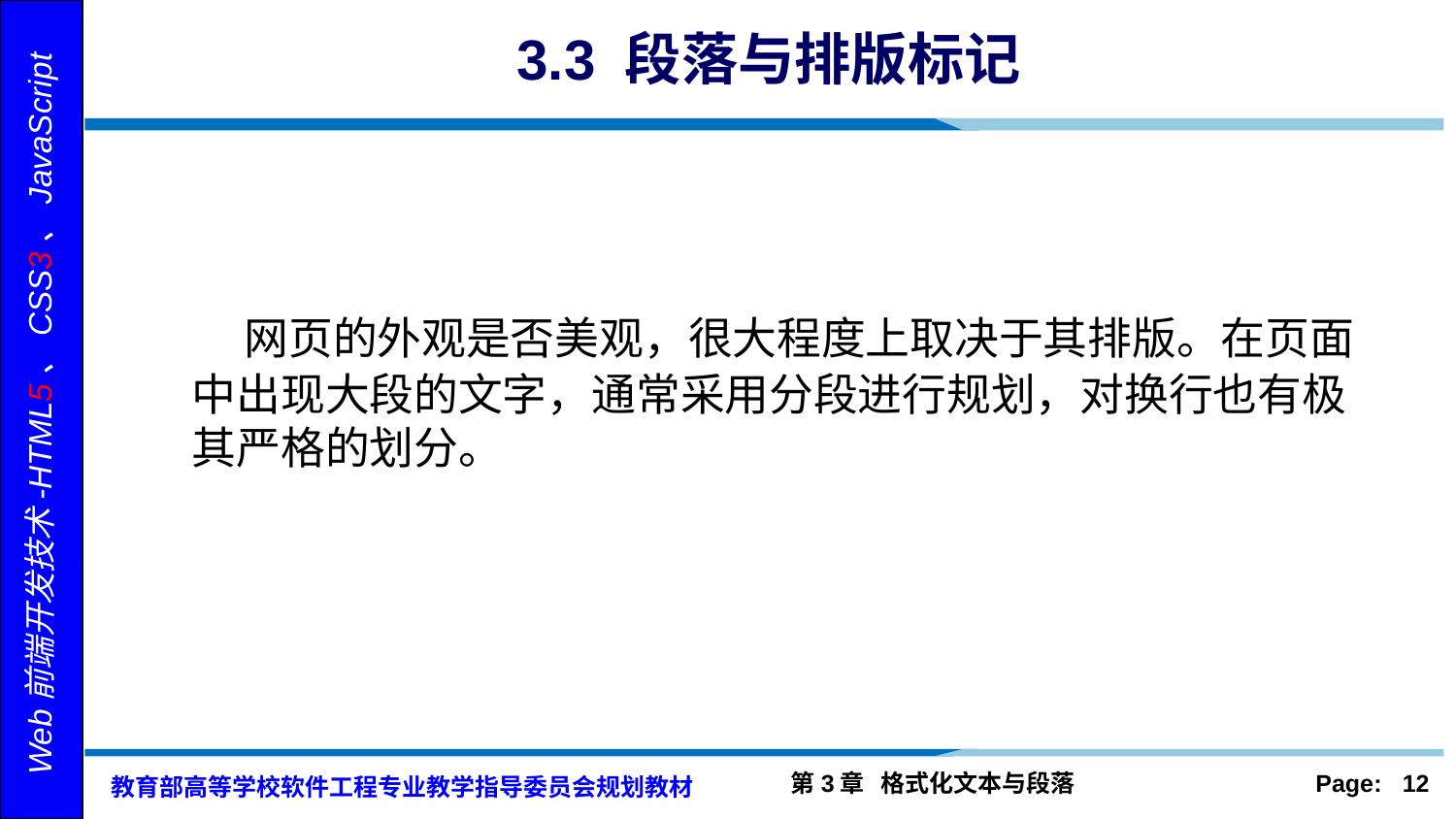

# 3.3 段落与排版标记
   网页的外观是否美观，很大程度上取决于其排版。在页面中出现大段的文字，通常采用分段进行规划，对换行也有极其严格的划分。